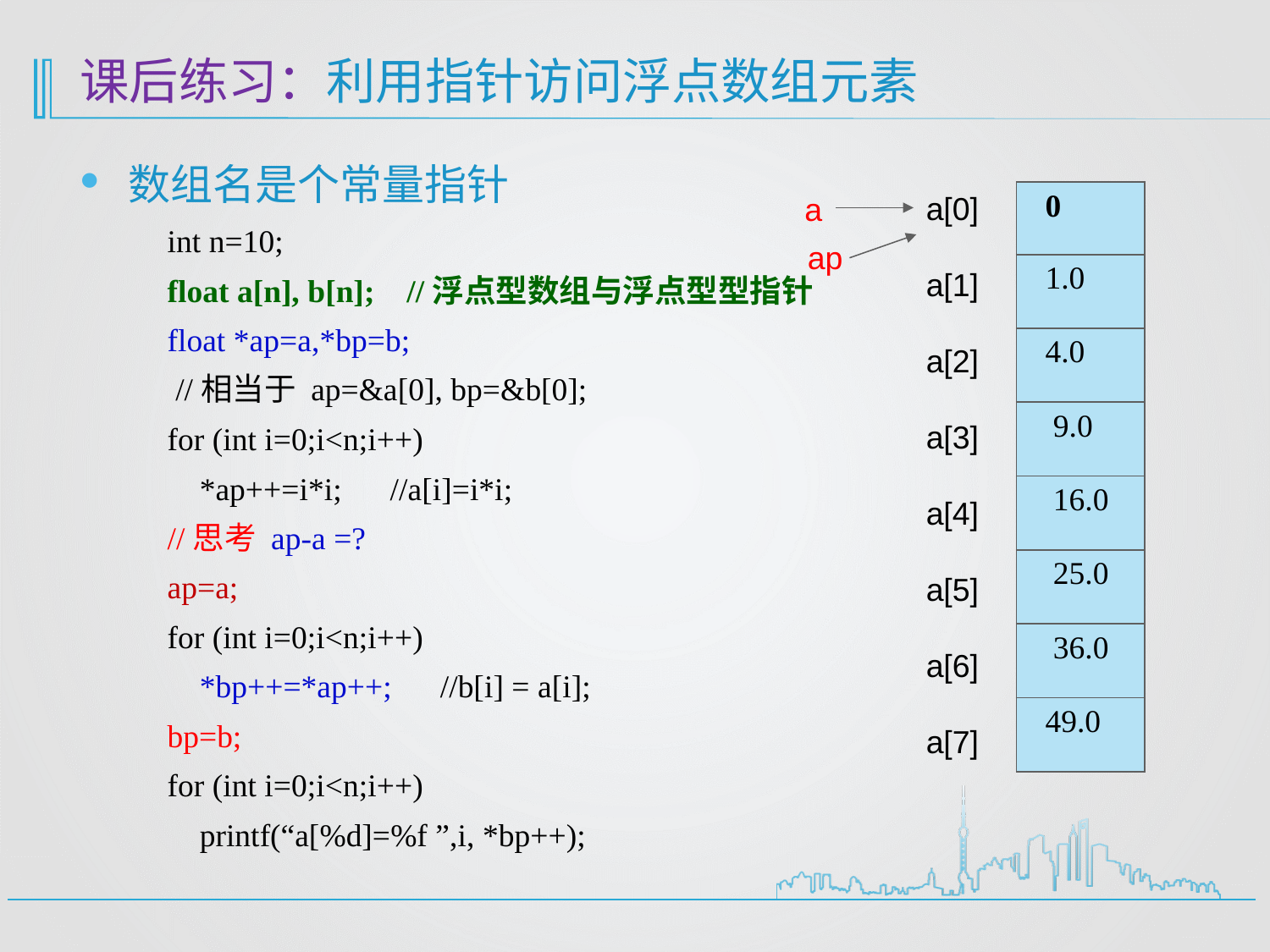

# 课后练习：利用指针访问浮点数组元素
数组名是个常量指针
int n=10;
float a[n], b[n];    //浮点型数组与浮点型型指针
float *ap=a,*bp=b;
 //相当于 ap=&a[0], bp=&b[0];
for (int i=0;i<n;i++)
    *ap++=i*i;      //a[i]=i*i;
//思考 ap-a =?
ap=a;
for (int i=0;i<n;i++)
    *bp++=*ap++;      //b[i] = a[i];
bp=b;
for (int i=0;i<n;i++)
    printf(“a[%d]=%f ”,i, *bp++);

| 0 |
| --- |
| 1.0 |
| 4.0 |
| 9.0 |
| 16.0 |
| 25.0 |
| 36.0 |
| 49.0 |
a[0]

a[1]

a[2]

a[3]

a[4]

a[5]

a[6]

a[7]
a
ap